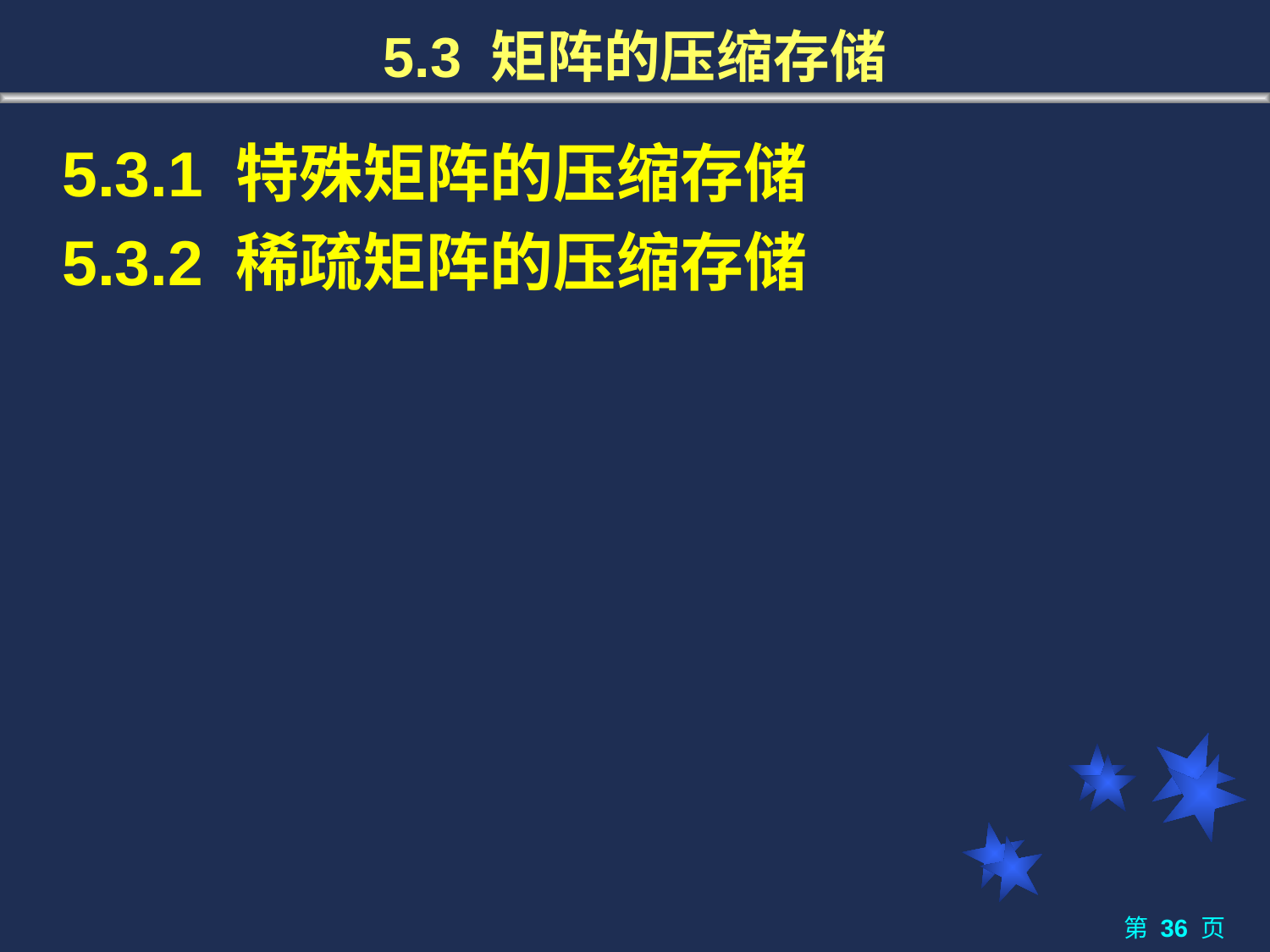

# 5.3 矩阵的压缩存储
 5.3.1 特殊矩阵的压缩存储
 5.3.2 稀疏矩阵的压缩存储
第 36 页